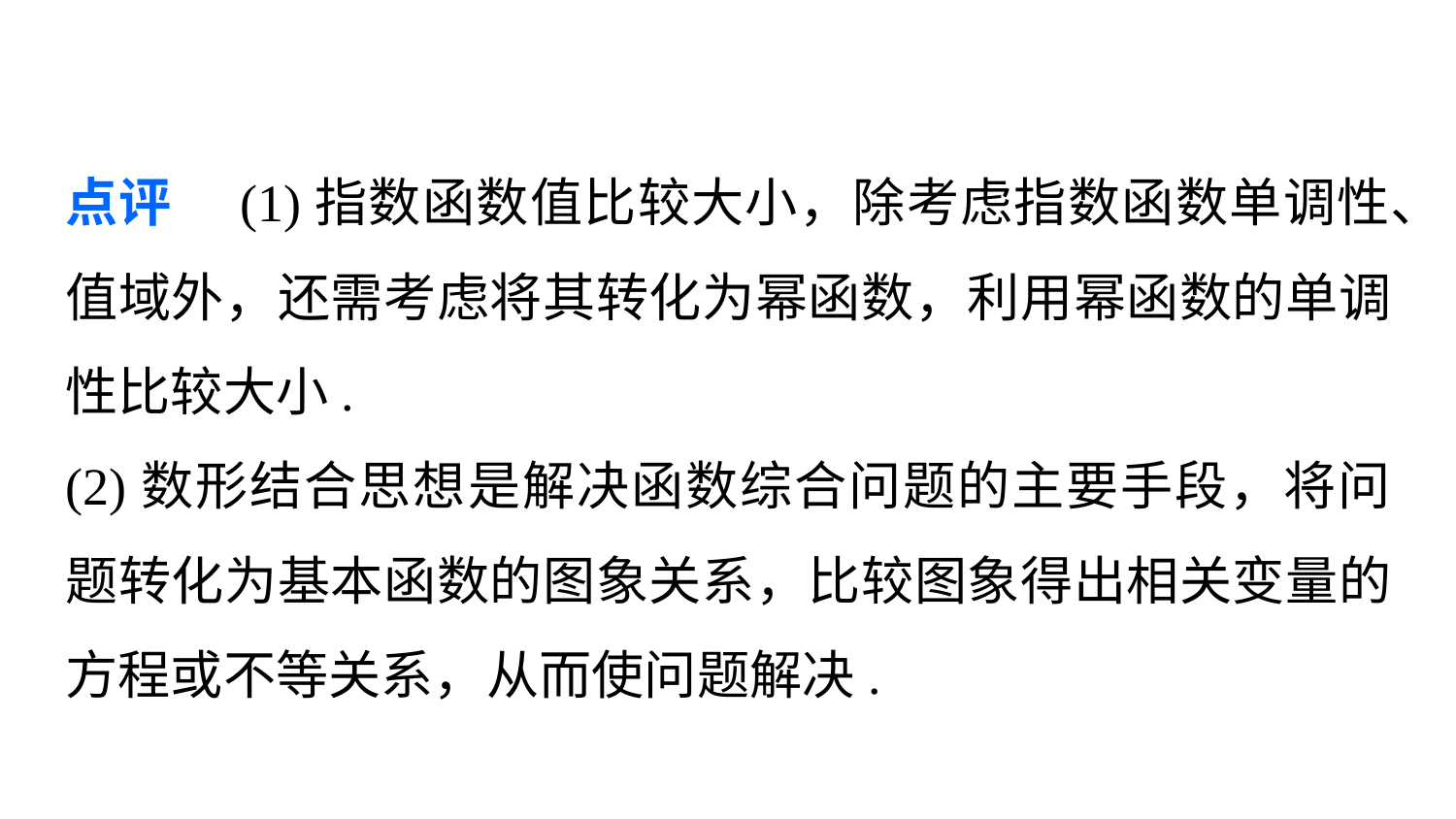

点评　(1)指数函数值比较大小，除考虑指数函数单调性、值域外，还需考虑将其转化为幂函数，利用幂函数的单调性比较大小.
(2)数形结合思想是解决函数综合问题的主要手段，将问题转化为基本函数的图象关系，比较图象得出相关变量的方程或不等关系，从而使问题解决.